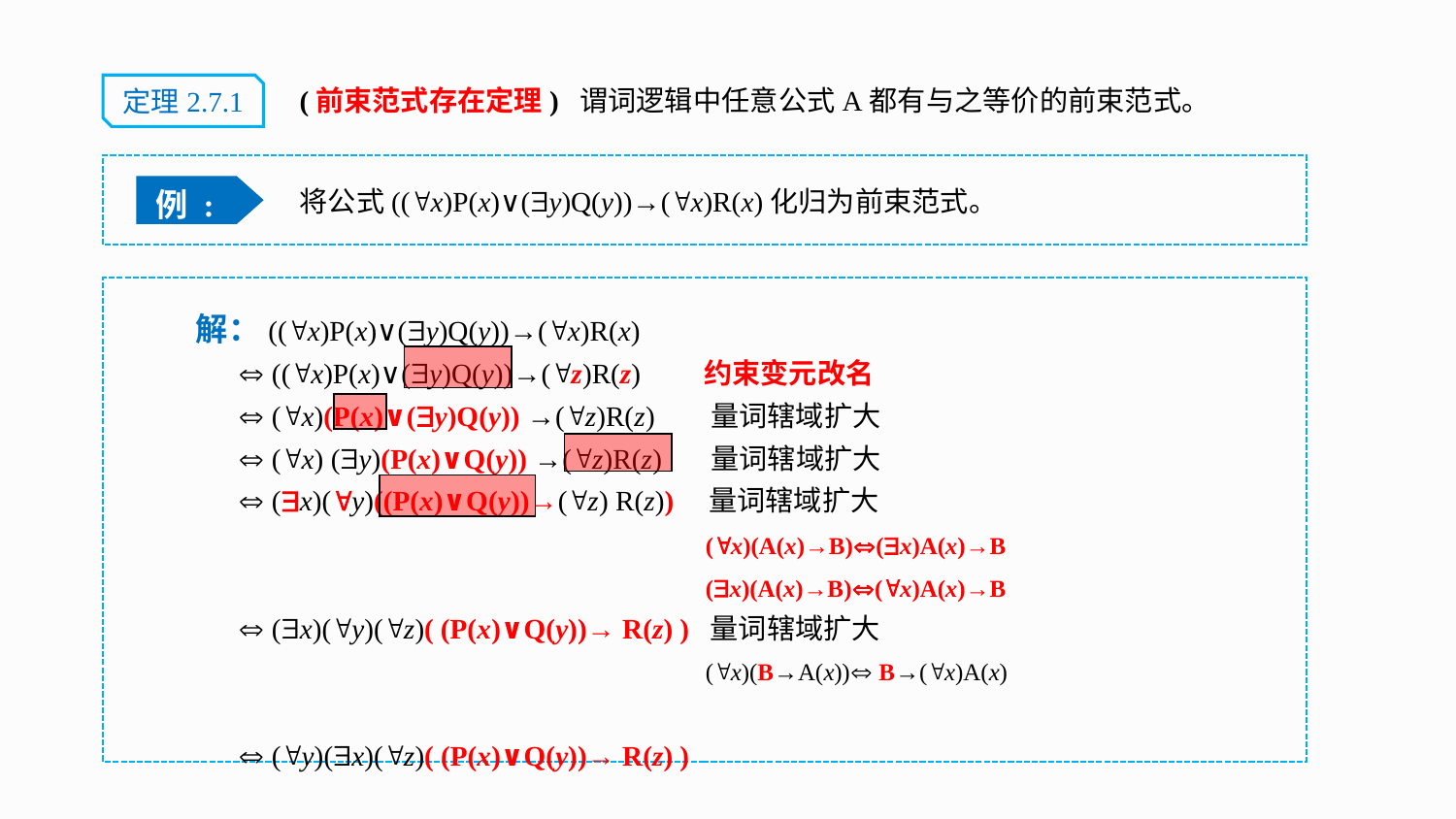

定理2.7.1
(前束范式存在定理)  谓词逻辑中任意公式A都有与之等价的前束范式。

例 :
将公式((∀x)P(x)∨(∃y)Q(y))→(∀x)R(x)化归为前束范式。

解：((∀x)P(x)∨(∃y)Q(y))→(∀x)R(x)
      ⇔ ((∀x)P(x)∨(∃y)Q(y))→(∀z)R(z)        约束变元改名
      ⇔ (∀x)(P(x)∨(∃y)Q(y)) →(∀z)R(z)       量词辖域扩大
      ⇔ (∀x) (∃y)(P(x)∨Q(y)) →(∀z)R(z)      量词辖域扩大
      ⇔ (∃x)(∀y)((P(x)∨Q(y))→(∀z) R(z))    量词辖域扩大
                                                                                    (∀x)(A(x)→B)⇔(∃x)A(x)→B
                                                                                    (∃x)(A(x)→B)⇔(∀x)A(x)→B
      ⇔ (∃x)(∀y)(∀z)( (P(x)∨Q(y))→ R(z) )  量词辖域扩大
                                                                                    (∀x)(B→A(x))⇔ B→(∀x)A(x)
      ⇔ (∀y)(∃x)(∀z)( (P(x)∨Q(y))→ R(z) )